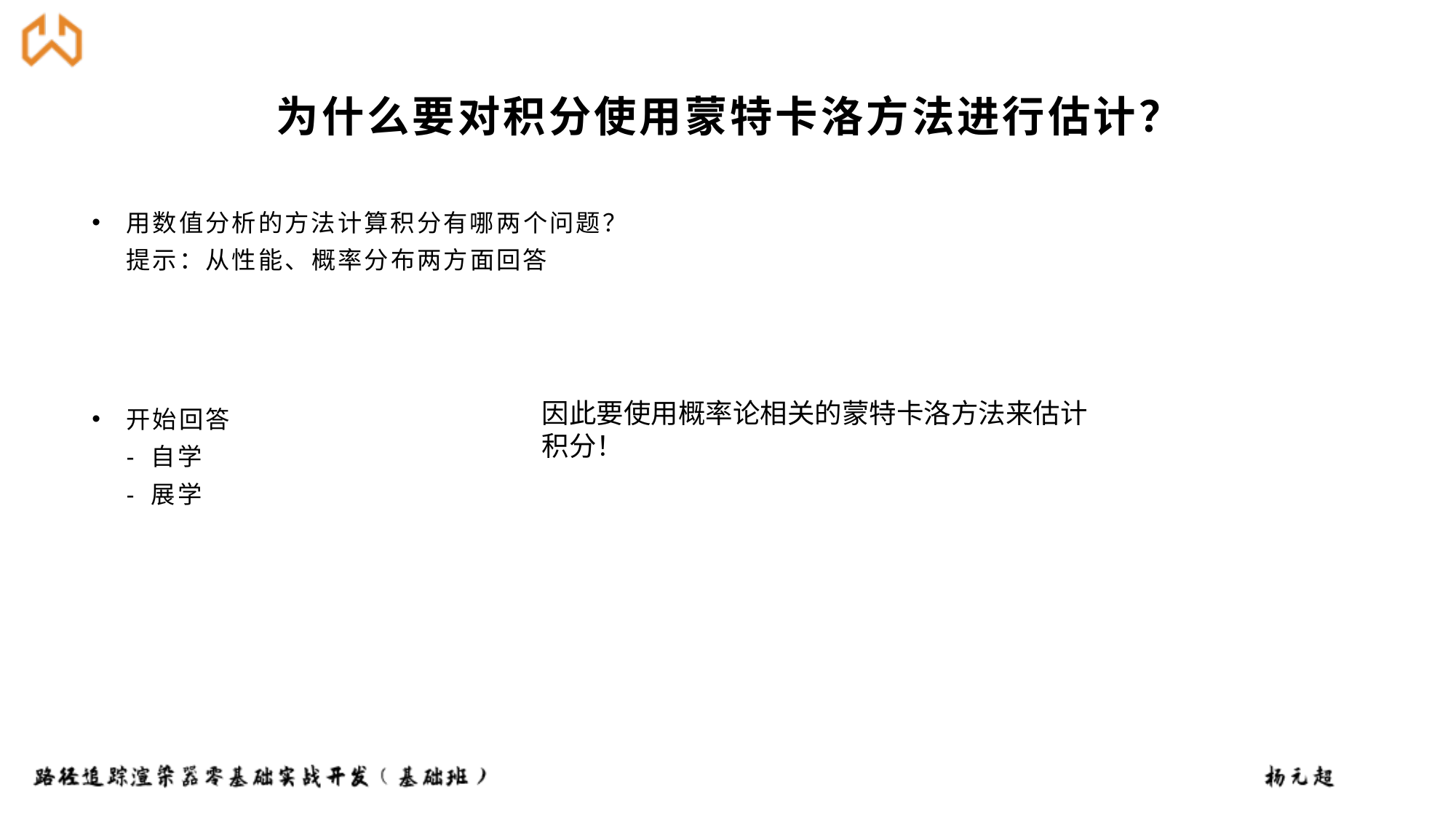

# 为什么要对积分使用蒙特卡洛方法进行估计？
用数值分析的方法计算积分有哪两个问题？
提示：从性能、概率分布两方面回答

开始回答
- 自学
- 展学

因此要使用概率论相关的蒙特卡洛方法来估计积分！